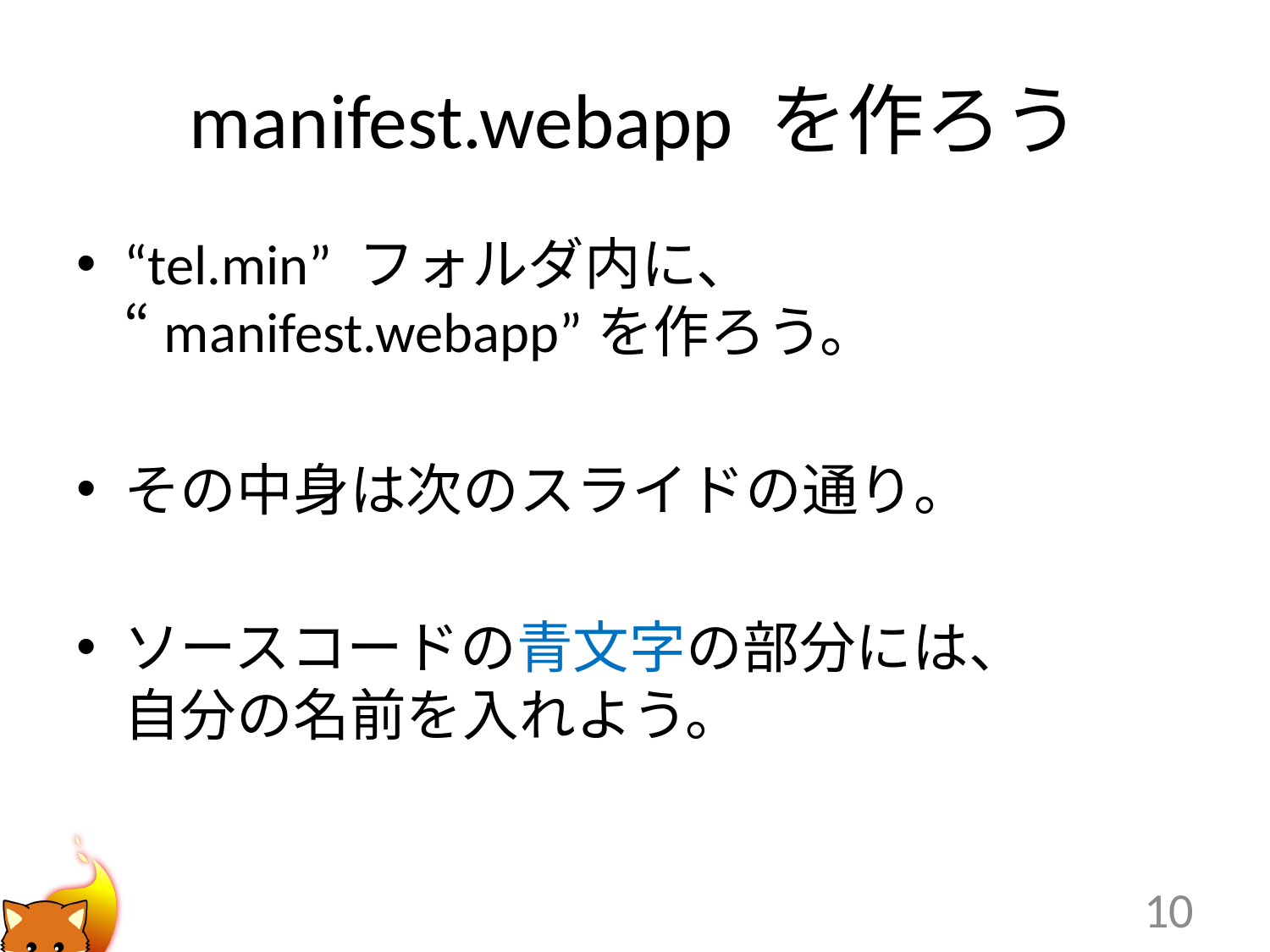

# manifest.webapp を作ろう
“tel.min” フォルダ内に、
“manifest.webapp”を作ろう。

その中身は次のスライドの通り。

ソースコードの青文字の部分には、
自分の名前を入れよう。
10